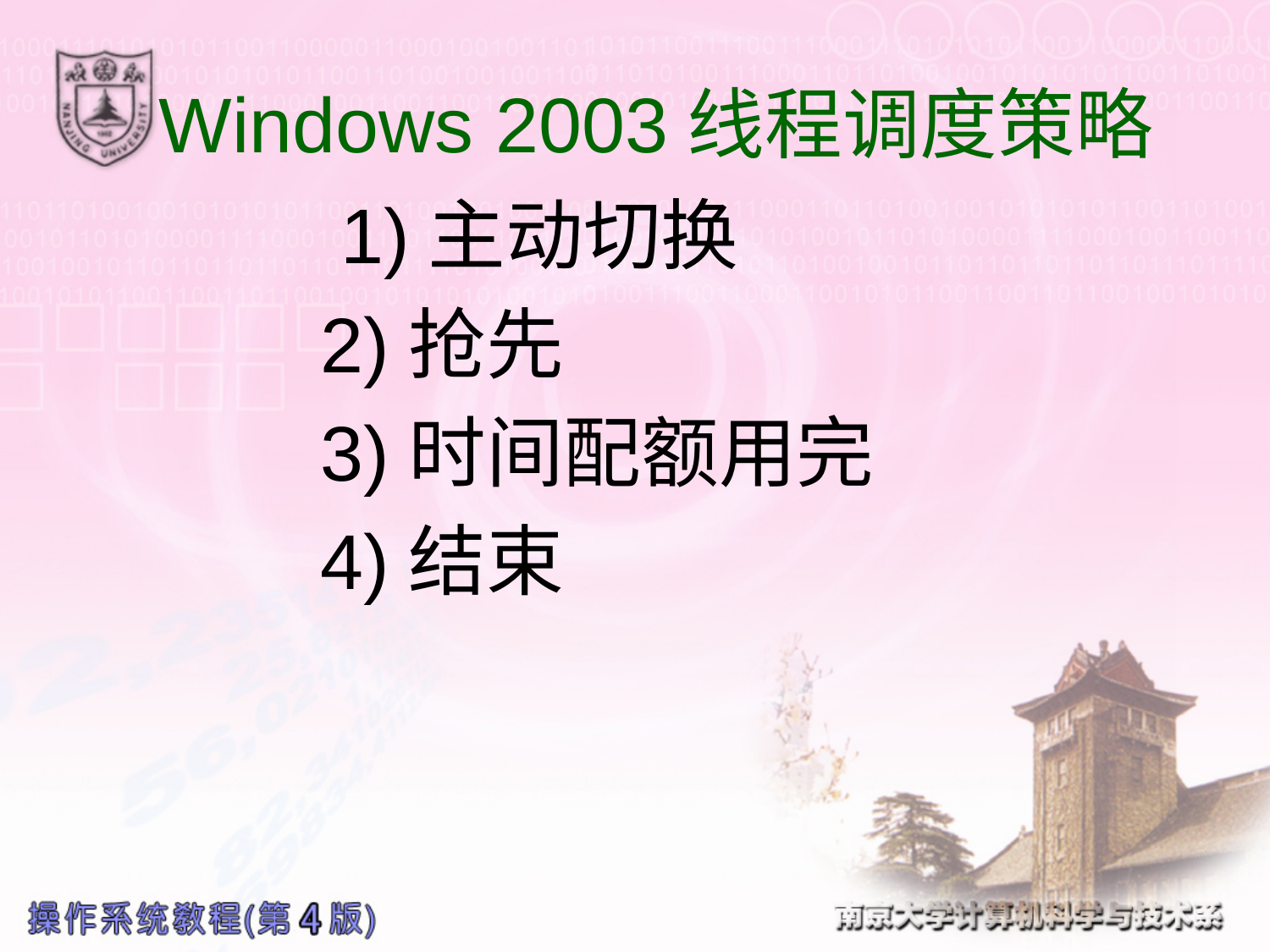

# Windows 2003线程调度策略
  1)主动切换
   2)抢先
   3)时间配额用完
   4)结束